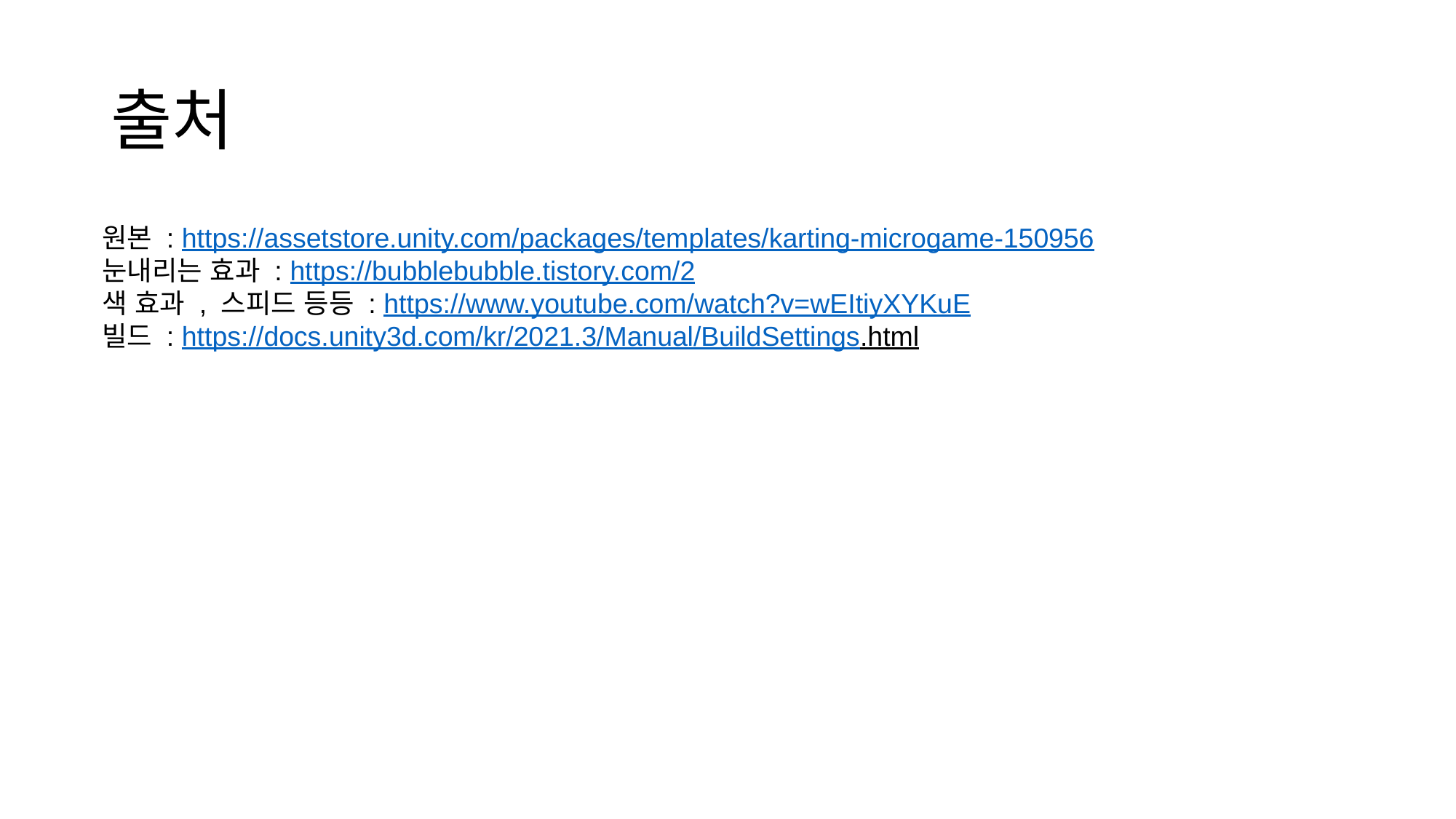

# 출처
원본 : https://assetstore.unity.com/packages/templates/karting-microgame-150956
눈내리는 효과 : https://bubblebubble.tistory.com/2
색 효과 , 스피드 등등 : https://www.youtube.com/watch?v=wEItiyXYKuE
빌드 : https://docs.unity3d.com/kr/2021.3/Manual/BuildSettings.html